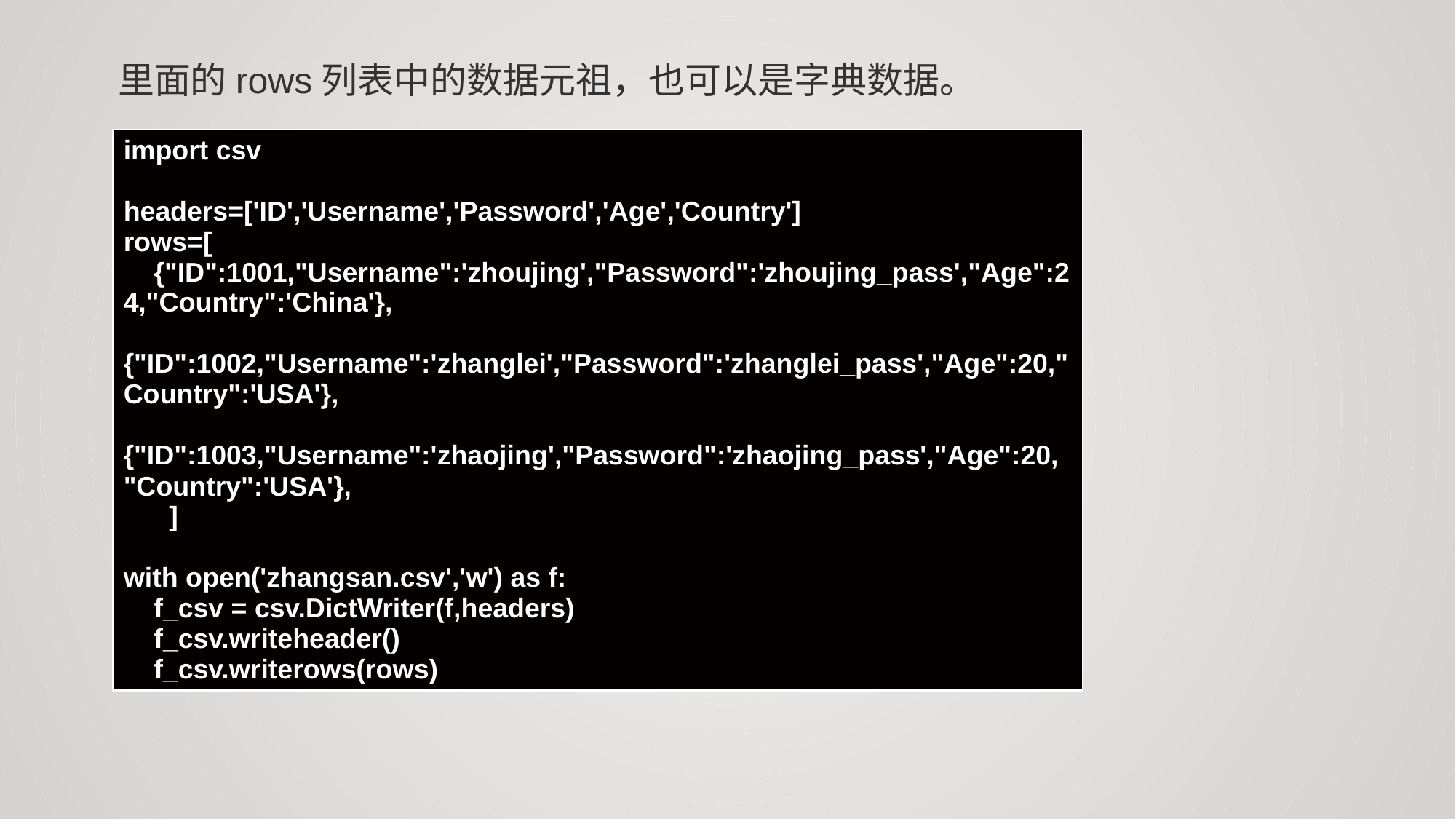

里面的rows列表中的数据元祖，也可以是字典数据。

| import csv headers=['ID','Username','Password','Age','Country'] rows=[ {"ID":1001,"Username":'zhoujing',"Password":'zhoujing\_pass',"Age":24,"Country":'China'}, {"ID":1002,"Username":'zhanglei',"Password":'zhanglei\_pass',"Age":20,"Country":'USA'}, {"ID":1003,"Username":'zhaojing',"Password":'zhaojing\_pass',"Age":20,"Country":'USA'}, ] with open('zhangsan.csv','w') as f: f\_csv = csv.DictWriter(f,headers) f\_csv.writeheader() f\_csv.writerows(rows) |
| --- |